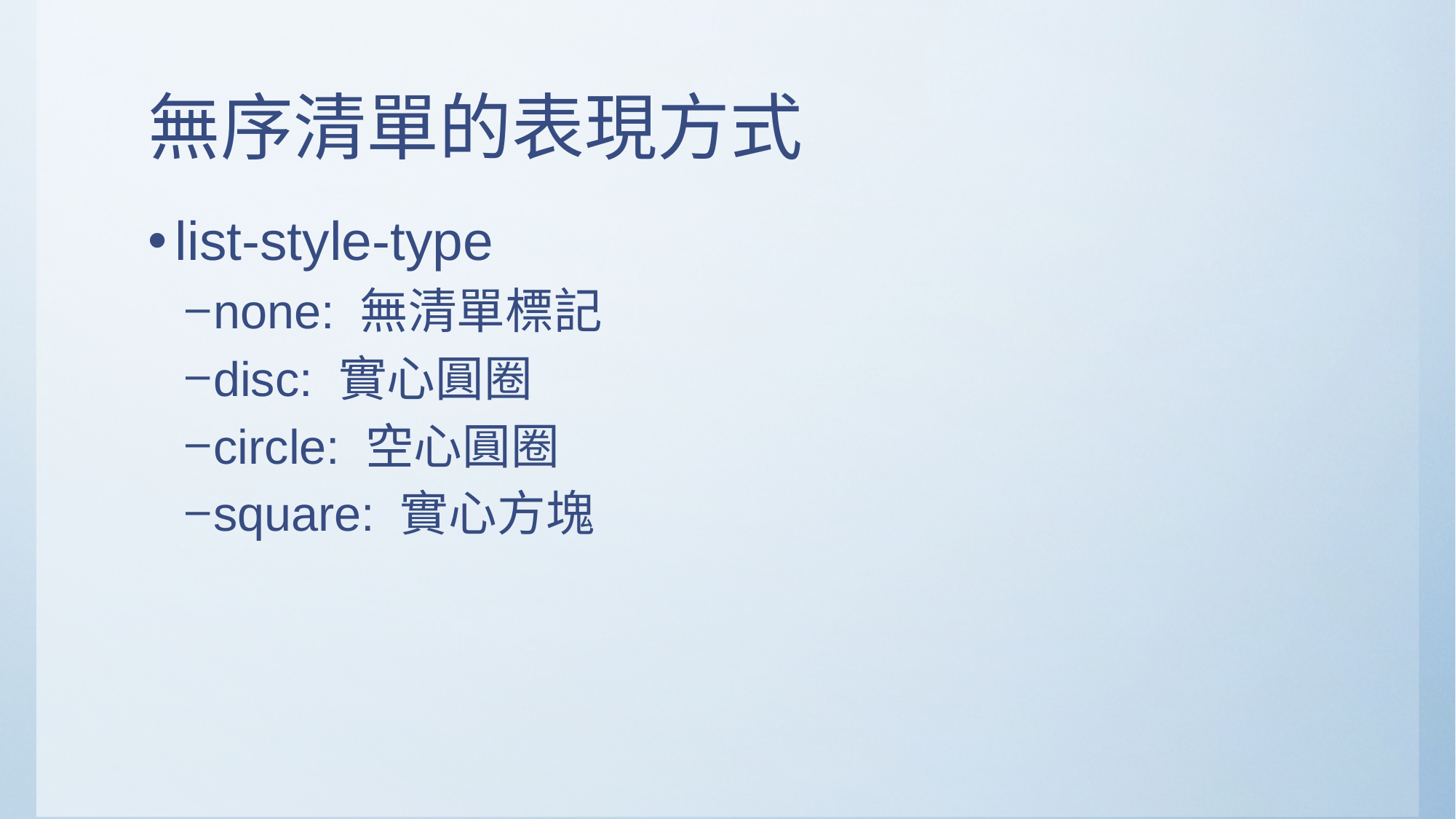

# 無序清單的表現方式
list-style-type
none: 無清單標記
disc: 實心圓圈
circle: 空心圓圈
square: 實心方塊